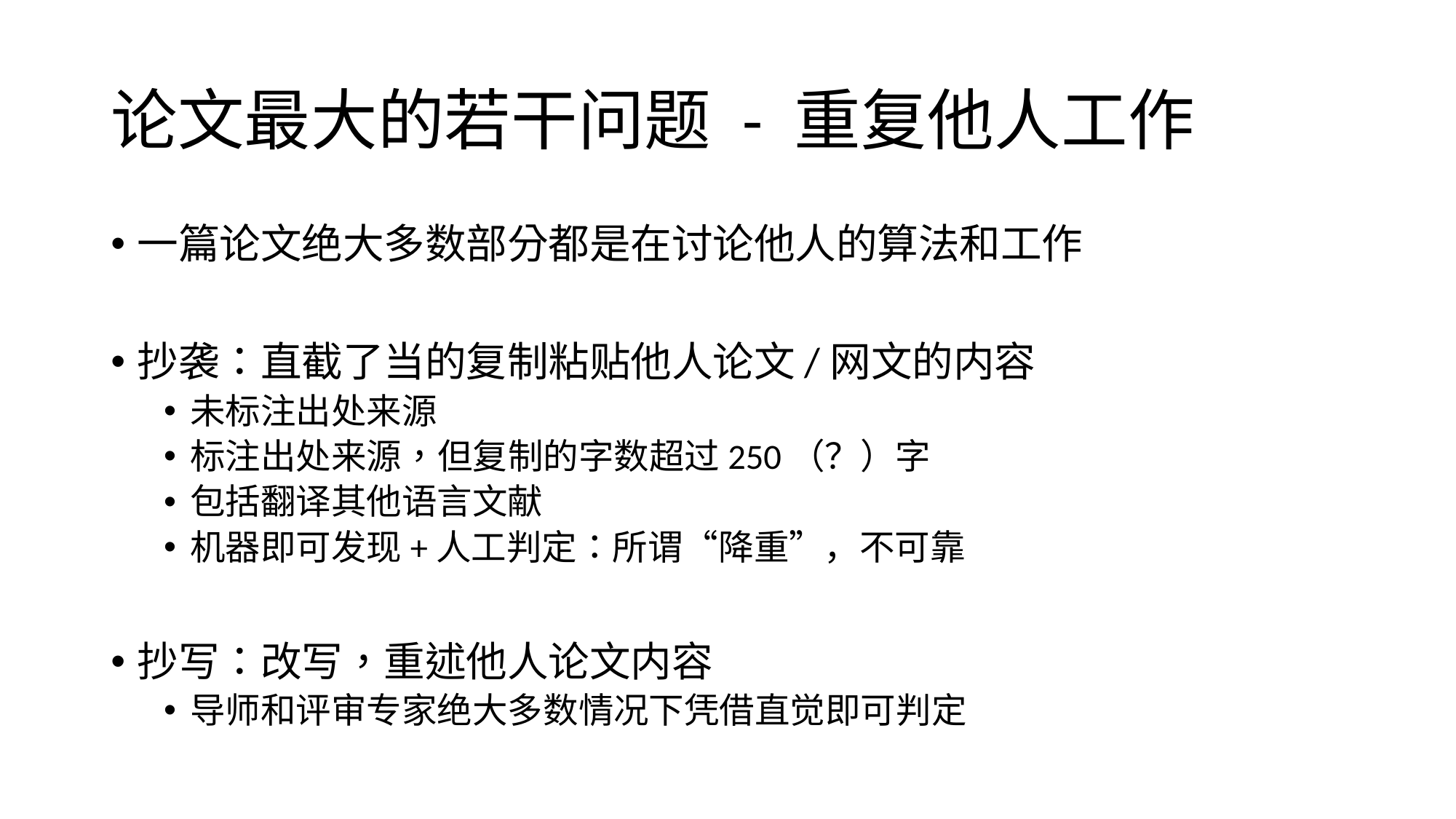

# 论文最大的若干问题 - 重复他人工作
一篇论文绝大多数部分都是在讨论他人的算法和工作

抄袭：直截了当的复制粘贴他人论文/网文的内容
未标注出处来源
标注出处来源，但复制的字数超过250（？）字
包括翻译其他语言文献
机器即可发现+人工判定：所谓“降重”，不可靠

抄写：改写，重述他人论文内容
导师和评审专家绝大多数情况下凭借直觉即可判定